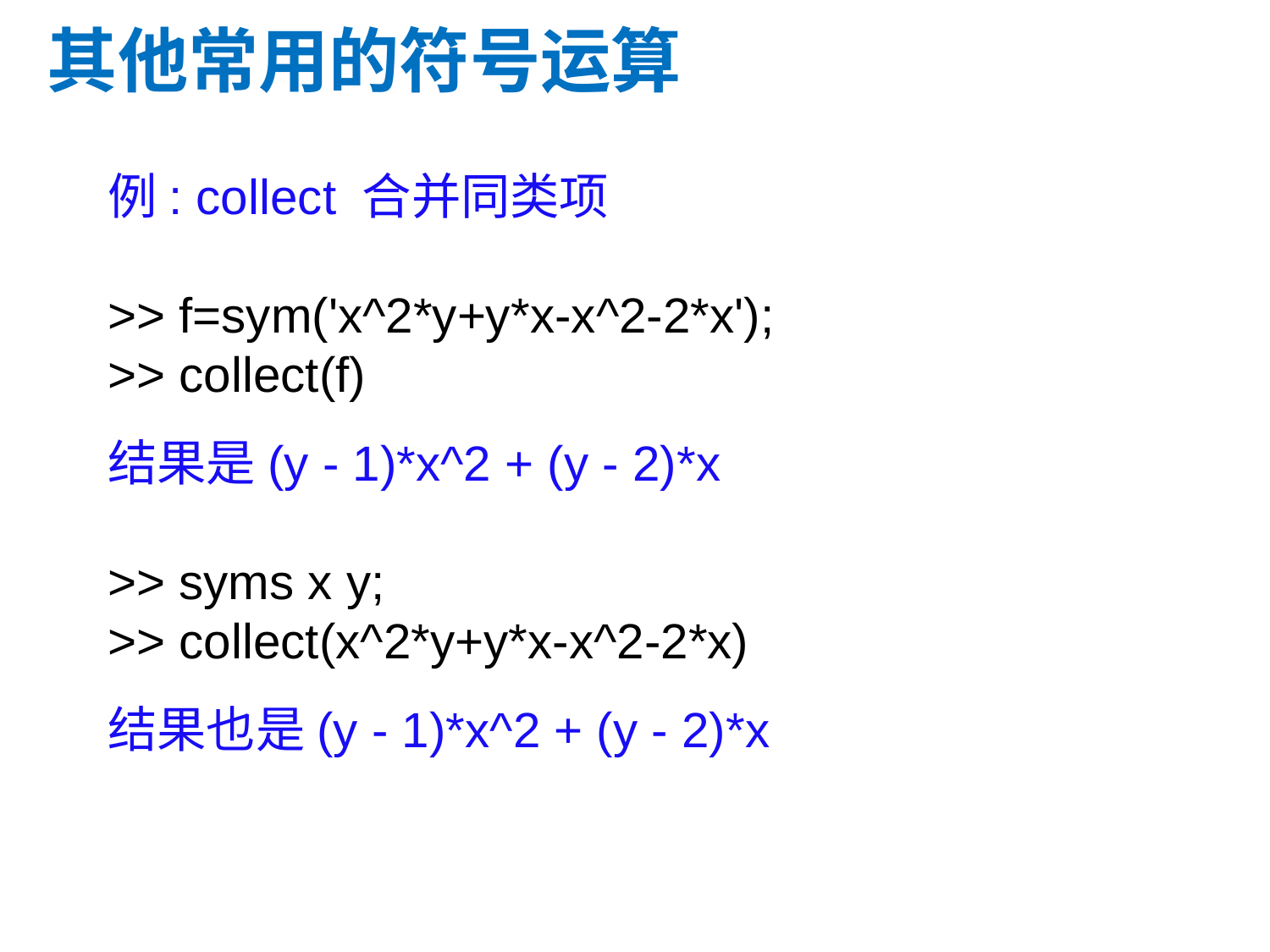

其他常用的符号运算
例: collect 合并同类项

>> f=sym('x^2*y+y*x-x^2-2*x');
>> collect(f)

结果是(y - 1)*x^2 + (y - 2)*x

>> syms x y;
>> collect(x^2*y+y*x-x^2-2*x)

结果也是(y - 1)*x^2 + (y - 2)*x